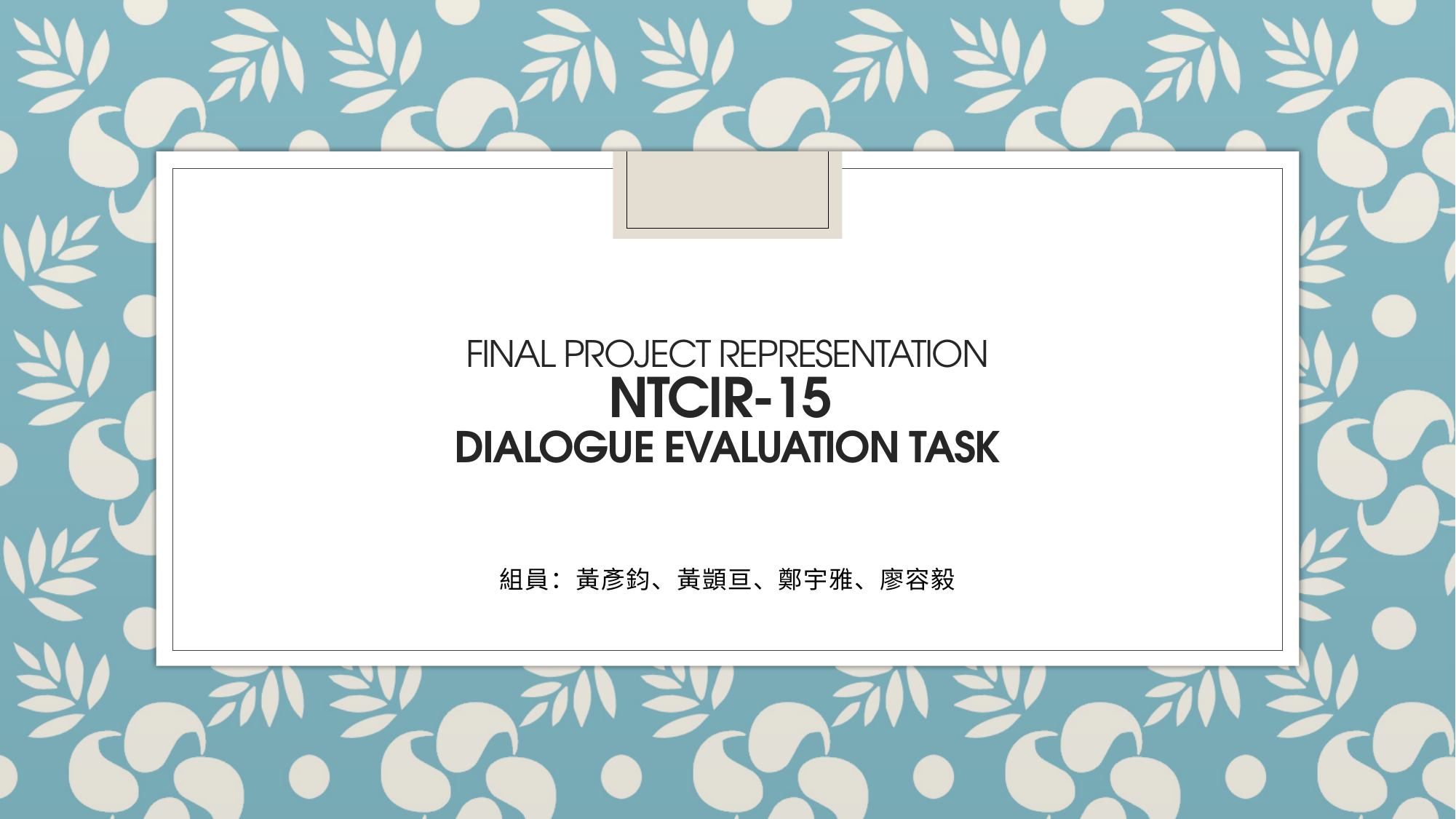

# Final project representation NTCIR-15 Dialogue Evaluation Task
組員：黃彥鈞、黃顗亘、鄭宇雅、廖容毅